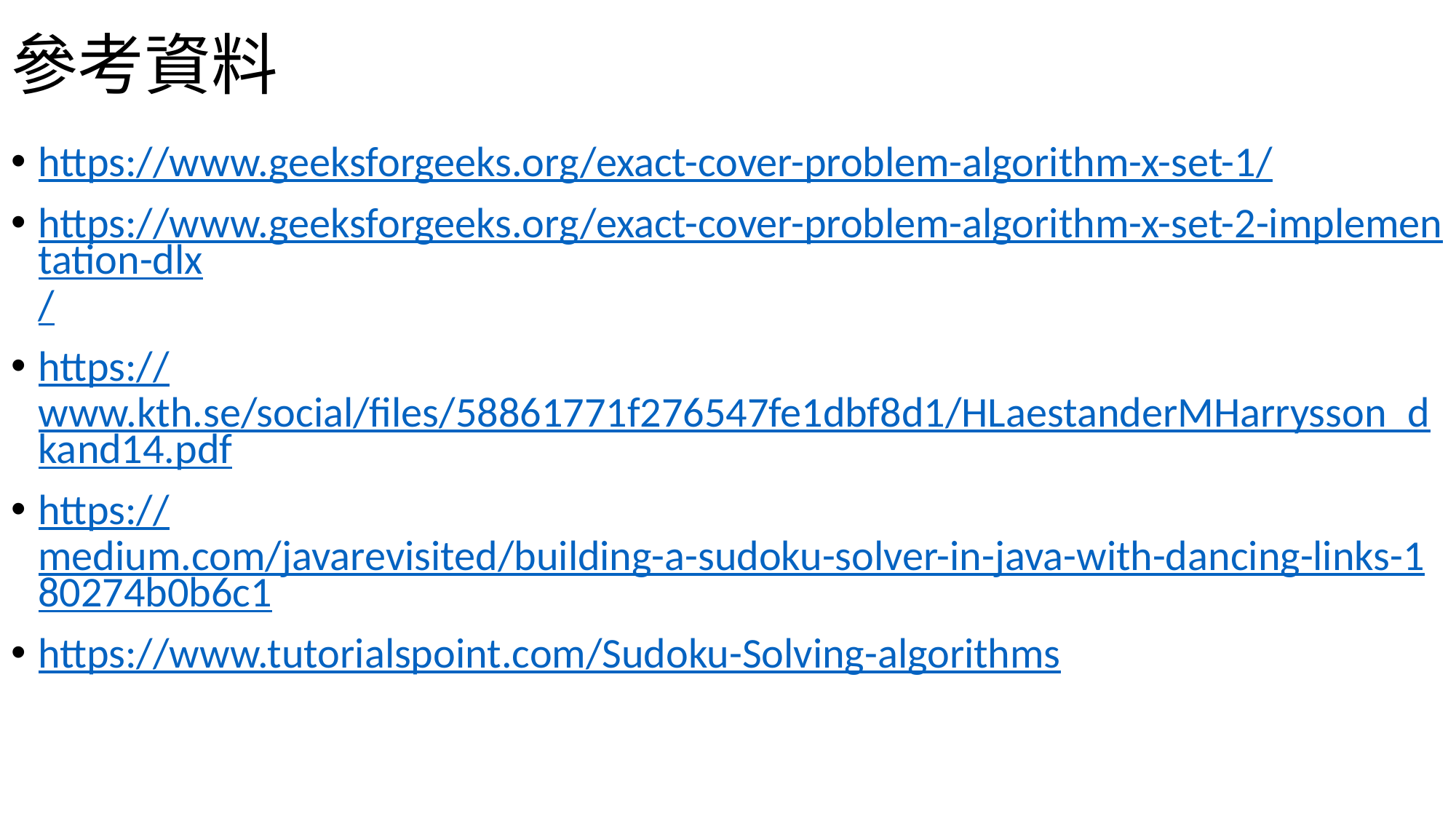

# 參考資料
https://www.geeksforgeeks.org/exact-cover-problem-algorithm-x-set-1/
https://www.geeksforgeeks.org/exact-cover-problem-algorithm-x-set-2-implementation-dlx/
https://www.kth.se/social/files/58861771f276547fe1dbf8d1/HLaestanderMHarrysson_dkand14.pdf
https://medium.com/javarevisited/building-a-sudoku-solver-in-java-with-dancing-links-180274b0b6c1
https://www.tutorialspoint.com/Sudoku-Solving-algorithms